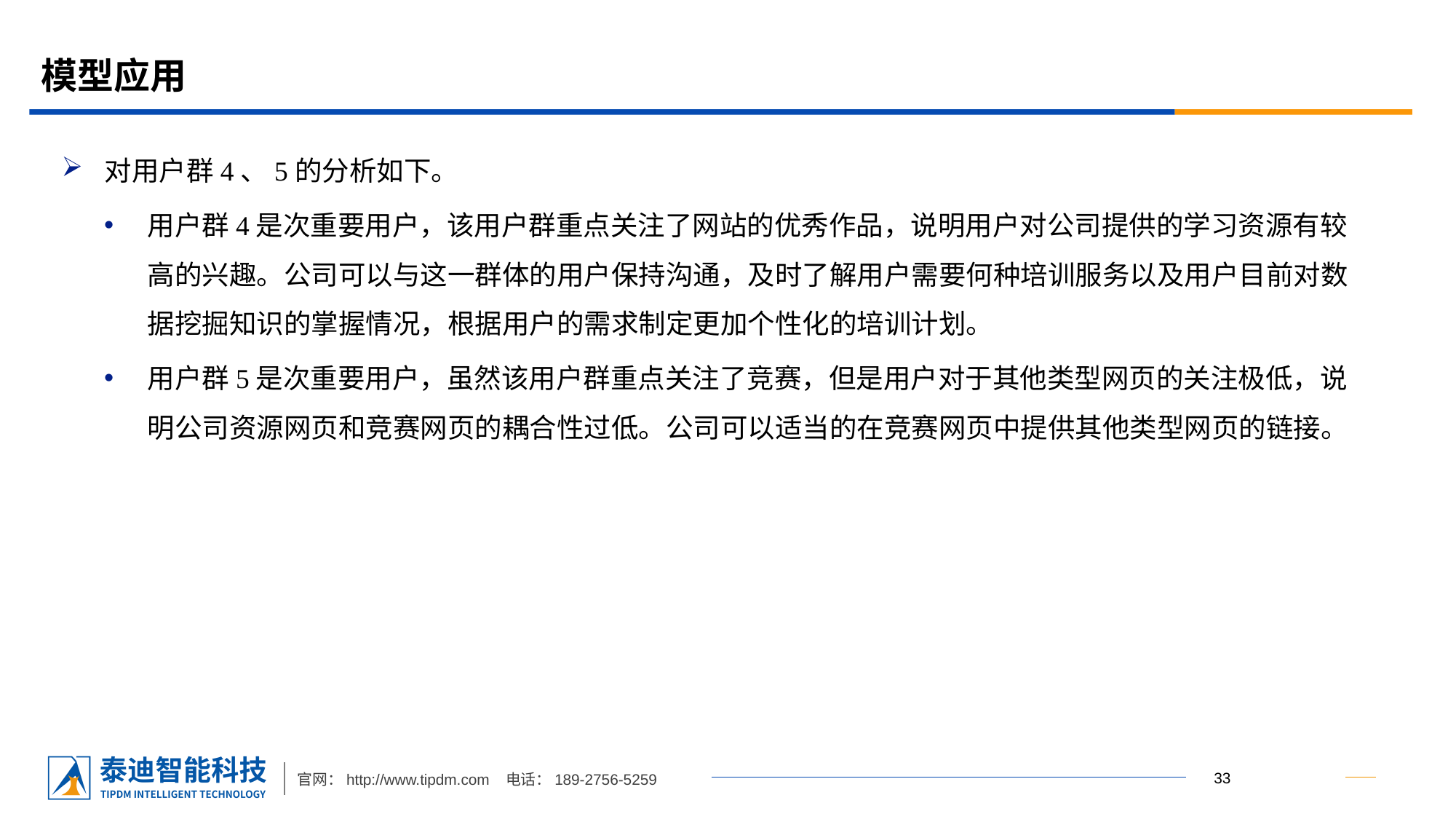

# 模型应用
对用户群4、5的分析如下。
用户群4是次重要用户，该用户群重点关注了网站的优秀作品，说明用户对公司提供的学习资源有较高的兴趣。公司可以与这一群体的用户保持沟通，及时了解用户需要何种培训服务以及用户目前对数据挖掘知识的掌握情况，根据用户的需求制定更加个性化的培训计划。
用户群5是次重要用户，虽然该用户群重点关注了竞赛，但是用户对于其他类型网页的关注极低，说明公司资源网页和竞赛网页的耦合性过低。公司可以适当的在竞赛网页中提供其他类型网页的链接。